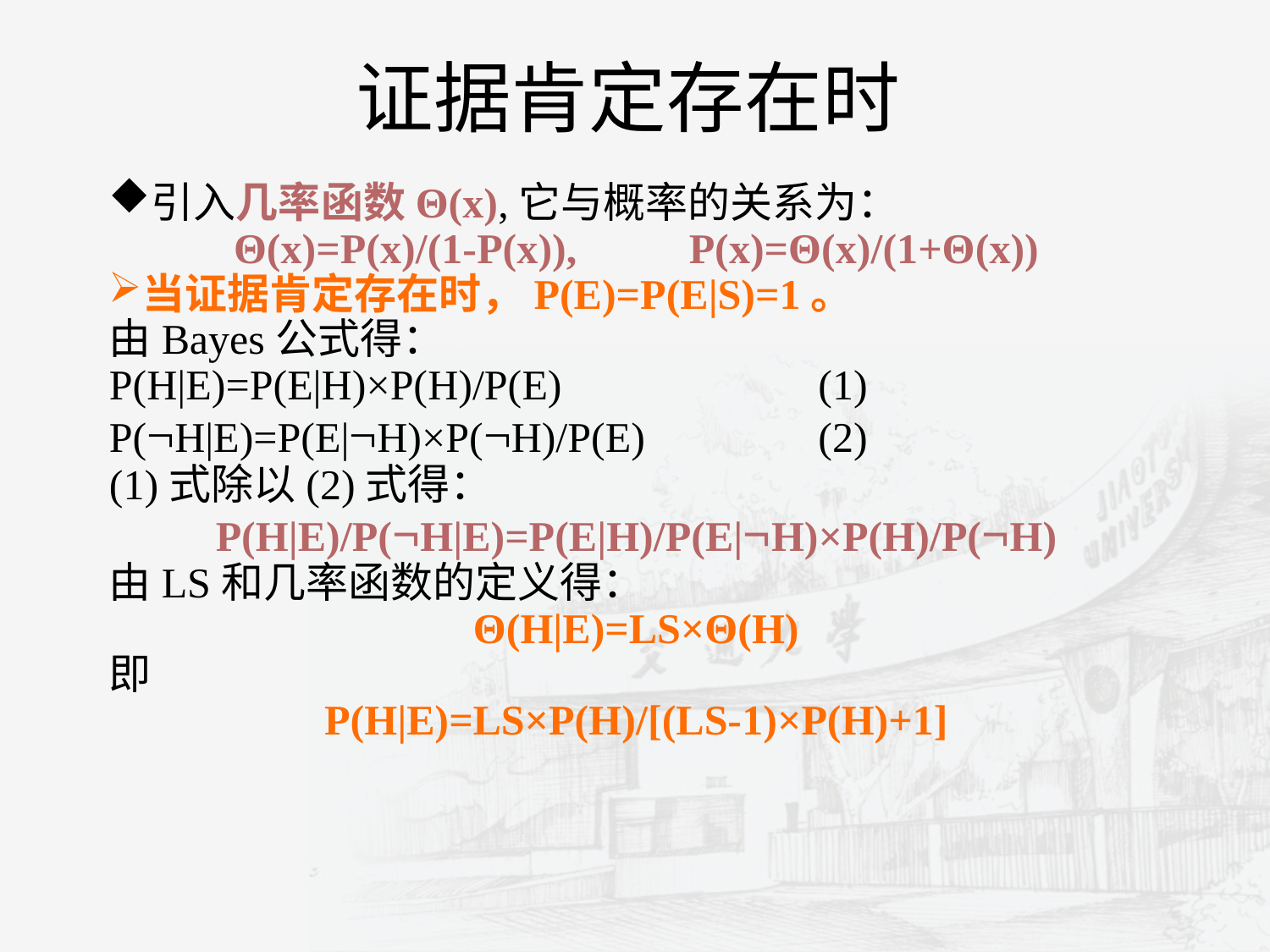

证据肯定存在时
引入几率函数Θ(x),它与概率的关系为：
Θ(x)=P(x)/(1-P(x)),	P(x)=Θ(x)/(1+Θ(x))
当证据肯定存在时，P(E)=P(E|S)=1。
由Bayes公式得：
P(H|E)=P(E|H)×P(H)/P(E)			(1)
P(¬H|E)=P(E|¬H)×P(¬H)/P(E)		(2)
(1)式除以(2)式得：
P(H|E)/P(¬H|E)=P(E|H)/P(E|¬H)×P(H)/P(¬H)
由LS和几率函数的定义得：
Θ(H|E)=LS×Θ(H)
即
P(H|E)=LS×P(H)/[(LS-1)×P(H)+1]
54